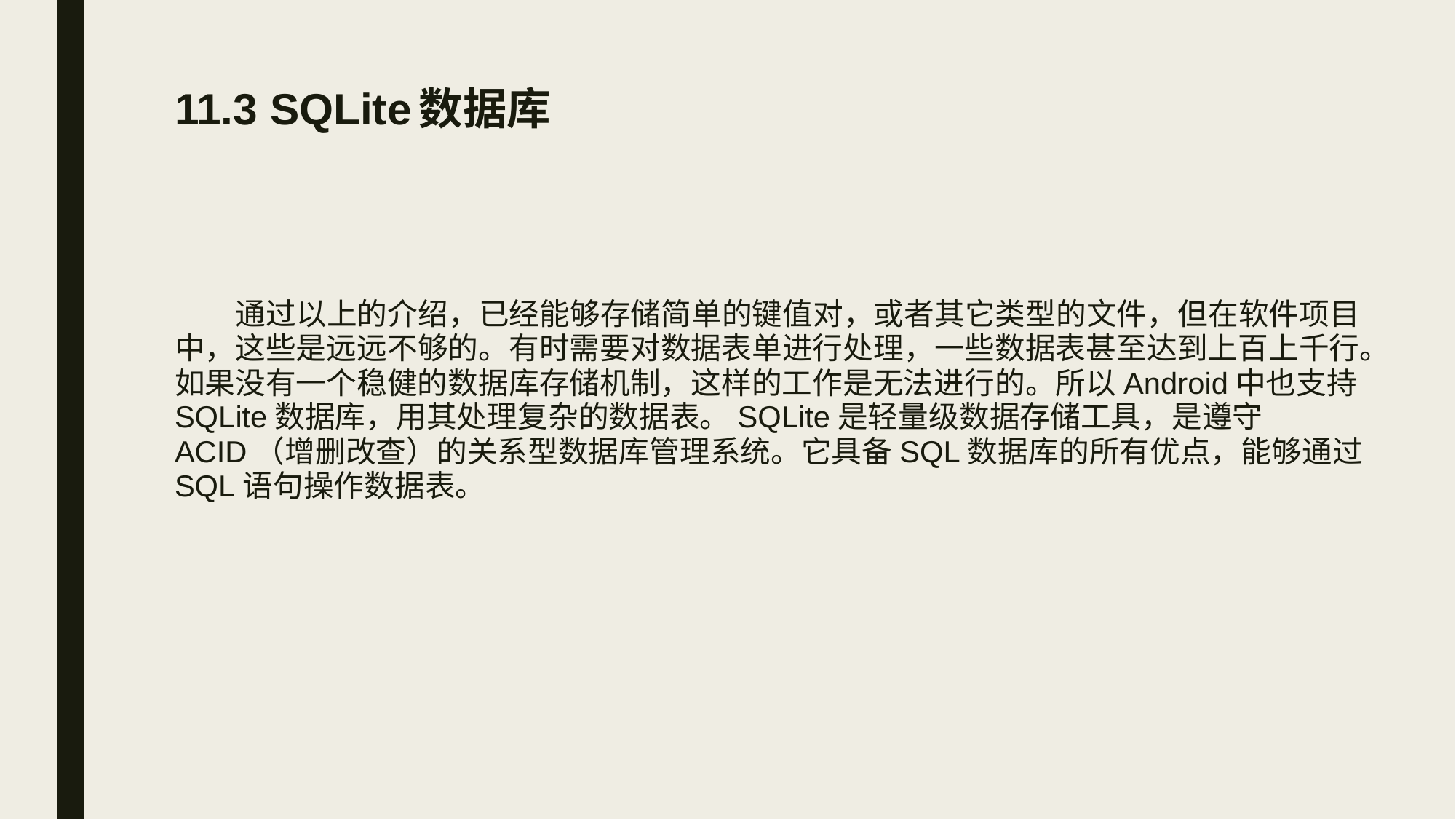

# 11.3 SQLite数据库
        通过以上的介绍，已经能够存储简单的键值对，或者其它类型的文件，但在软件项目中，这些是远远不够的。有时需要对数据表单进行处理，一些数据表甚至达到上百上千行。如果没有一个稳健的数据库存储机制，这样的工作是无法进行的。所以Android中也支持SQLite数据库，用其处理复杂的数据表。SQLite是轻量级数据存储工具，是遵守ACID（增删改查）的关系型数据库管理系统。它具备SQL数据库的所有优点，能够通过SQL语句操作数据表。